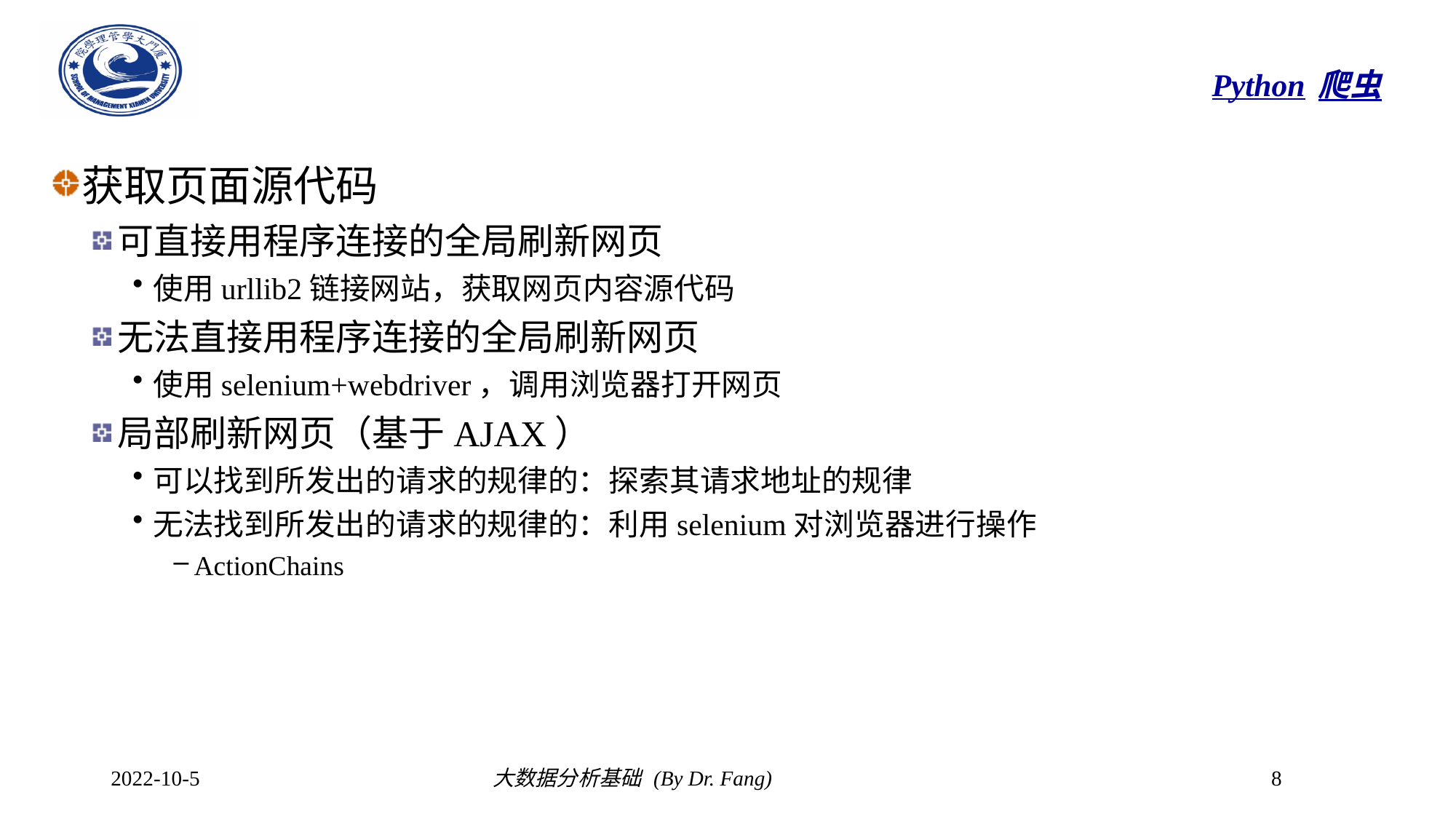

# Python爬虫
获取页面源代码
可直接用程序连接的全局刷新网页
使用urllib2链接网站，获取网页内容源代码
无法直接用程序连接的全局刷新网页
使用selenium+webdriver，调用浏览器打开网页
局部刷新网页（基于AJAX）
可以找到所发出的请求的规律的：探索其请求地址的规律
无法找到所发出的请求的规律的：利用selenium对浏览器进行操作
ActionChains

2022-10-5
大数据分析基础 (By Dr. Fang)
8